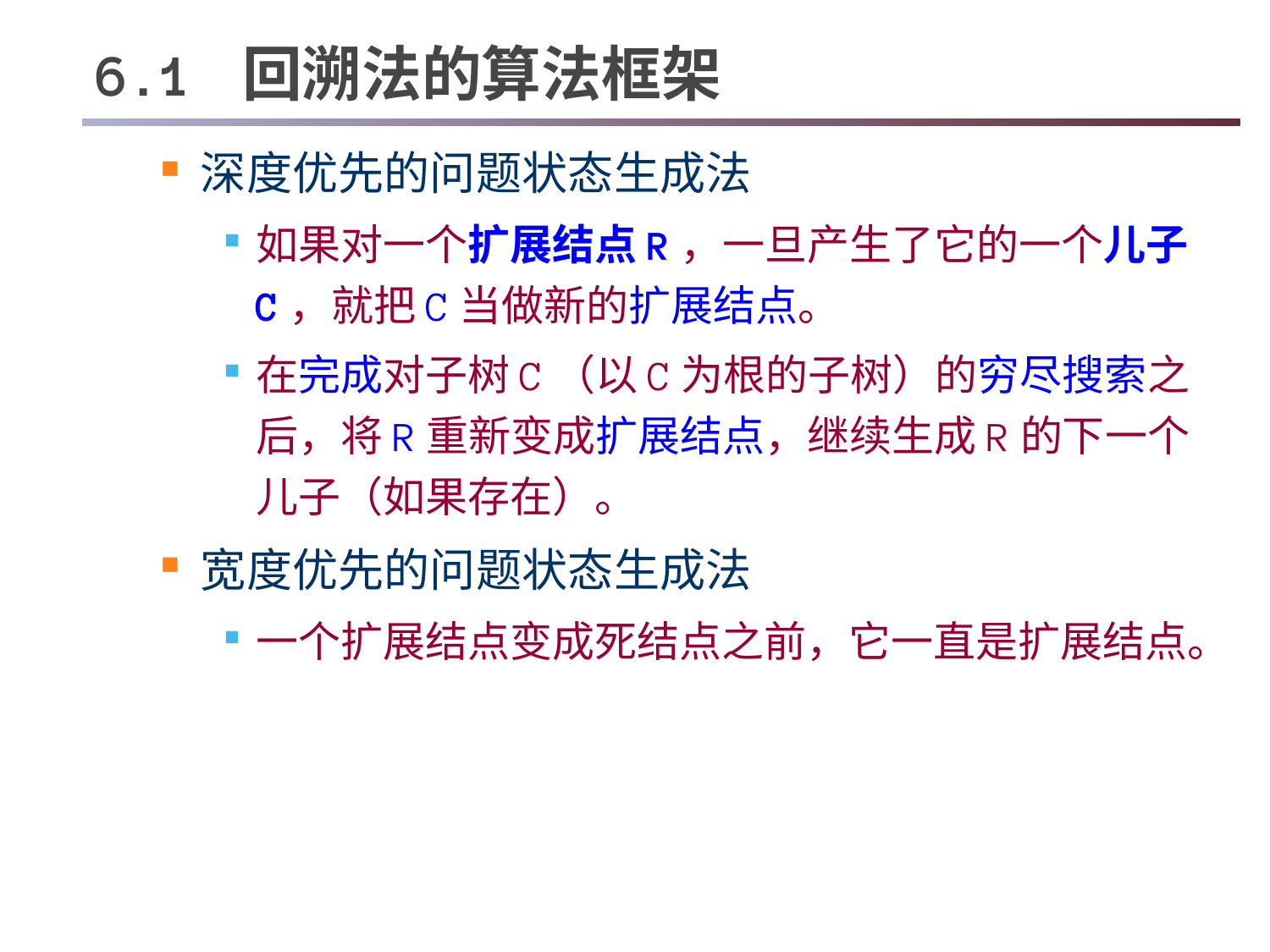

# 6.1 回溯法的算法框架
深度优先的问题状态生成法
如果对一个扩展结点R，一旦产生了它的一个儿子C，就把C当做新的扩展结点。
在完成对子树C（以C为根的子树）的穷尽搜索之后，将R重新变成扩展结点，继续生成R的下一个儿子（如果存在）。
宽度优先的问题状态生成法
一个扩展结点变成死结点之前，它一直是扩展结点。